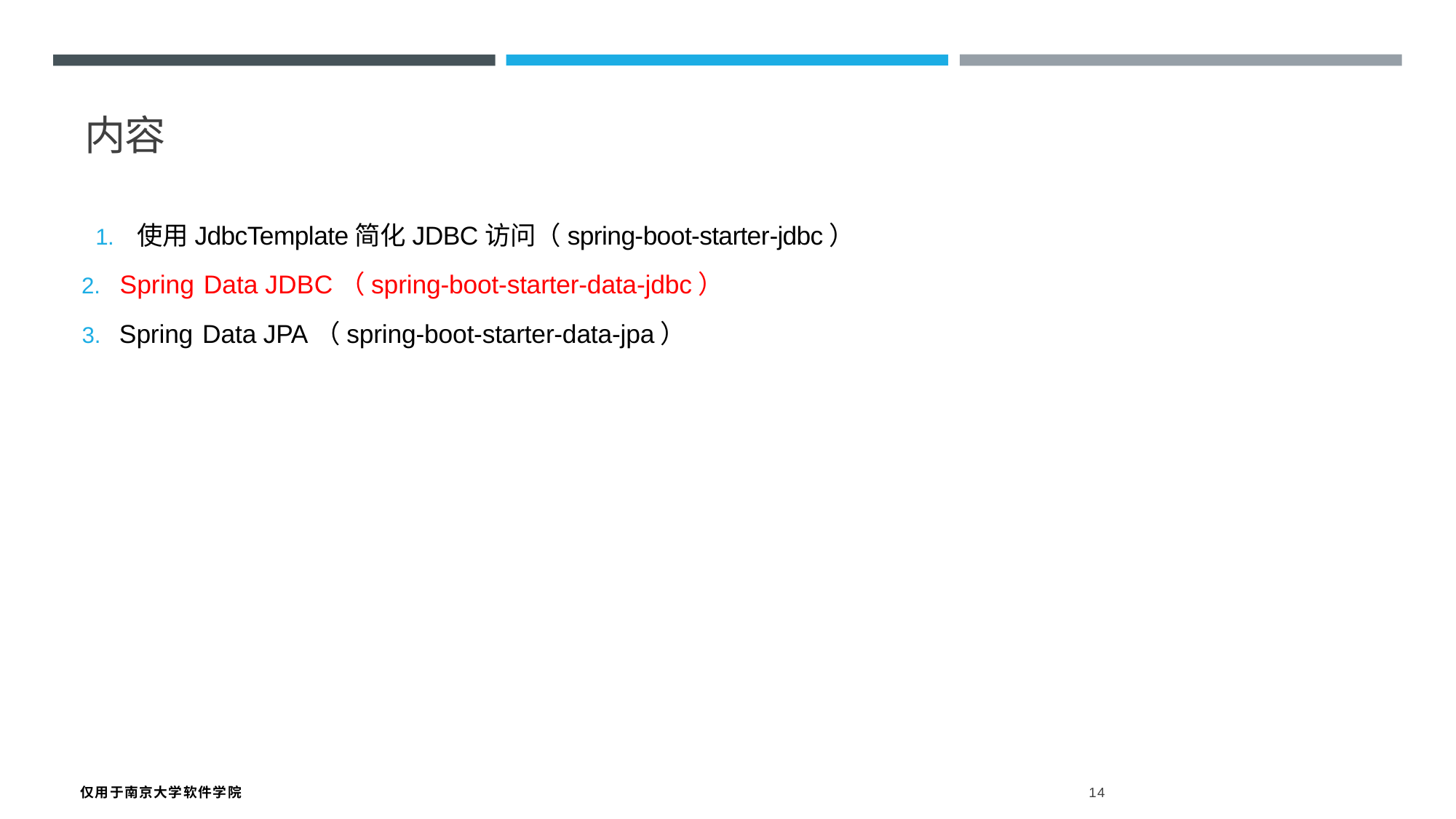

内容

1.   使用JdbcTemplate简化JDBC访问（spring-boot-starter-jdbc）
2.   Spring Data JDBC（spring-boot-starter-data-jdbc）

3.   Spring Data JPA（spring-boot-starter-data-jpa）

仅用于南京大学软件学院                                                                                                                                                                                                                                                                                14